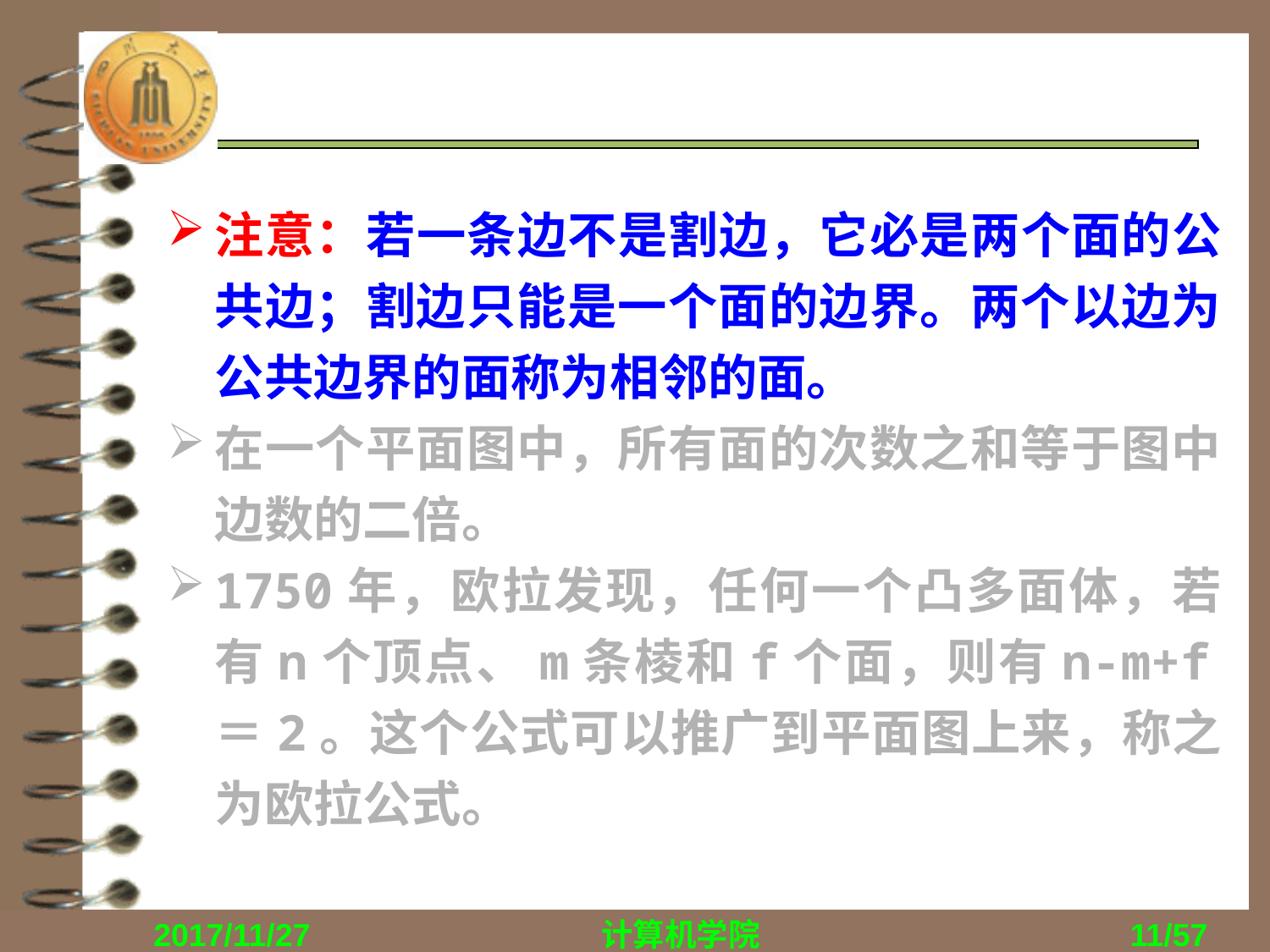

#
注意：若一条边不是割边，它必是两个面的公共边；割边只能是一个面的边界。两个以边为公共边界的面称为相邻的面。
在一个平面图中，所有面的次数之和等于图中边数的二倍。
1750年，欧拉发现，任何一个凸多面体，若有n个顶点、m条棱和f个面，则有n-m+f＝2。这个公式可以推广到平面图上来，称之为欧拉公式。
2017/11/27
计算机学院
11/57